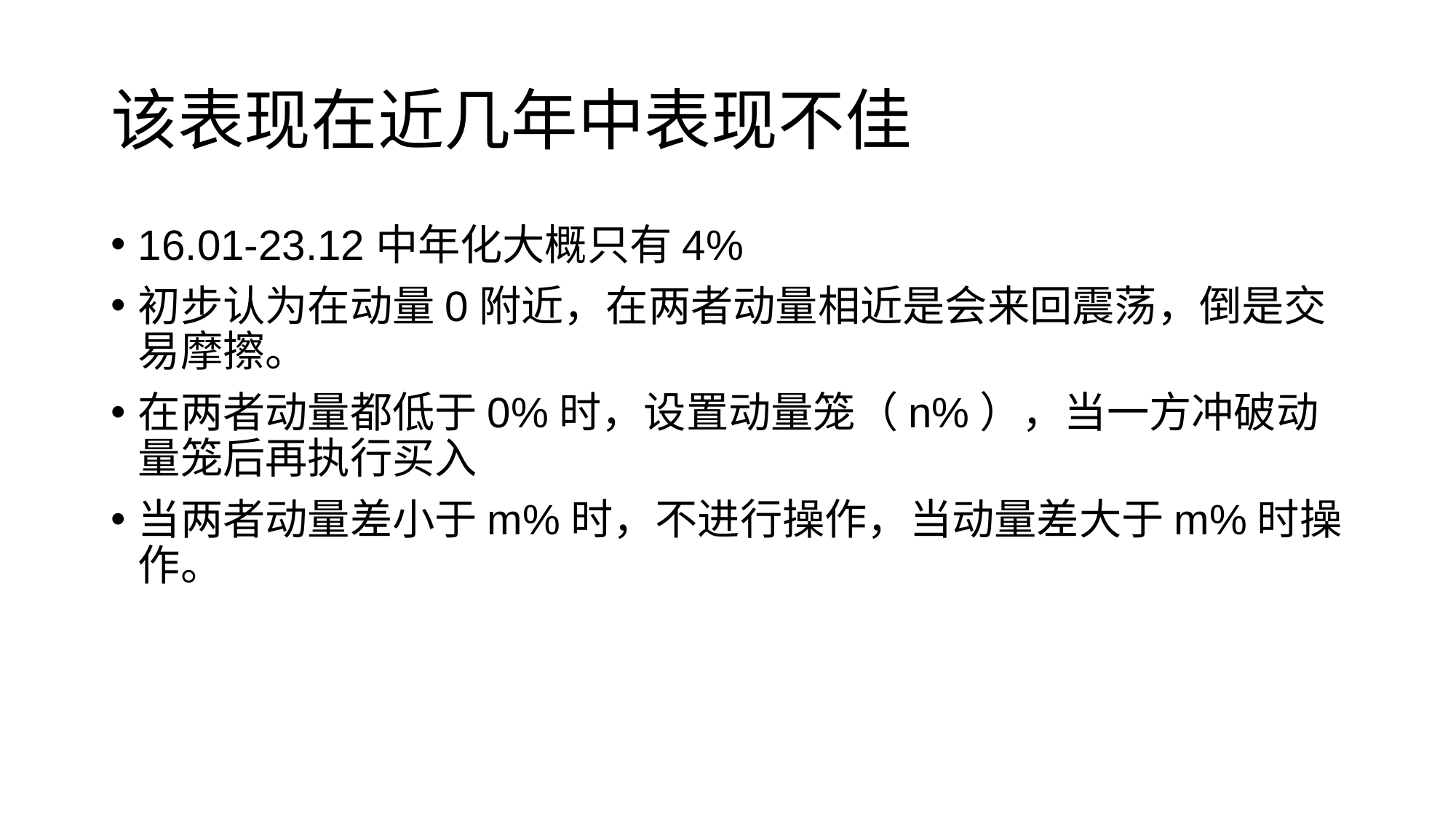

# 该表现在近几年中表现不佳
16.01-23.12中年化大概只有4%
初步认为在动量0附近，在两者动量相近是会来回震荡，倒是交易摩擦。
在两者动量都低于0%时，设置动量笼（n%），当一方冲破动量笼后再执行买入
当两者动量差小于m%时，不进行操作，当动量差大于m%时操作。